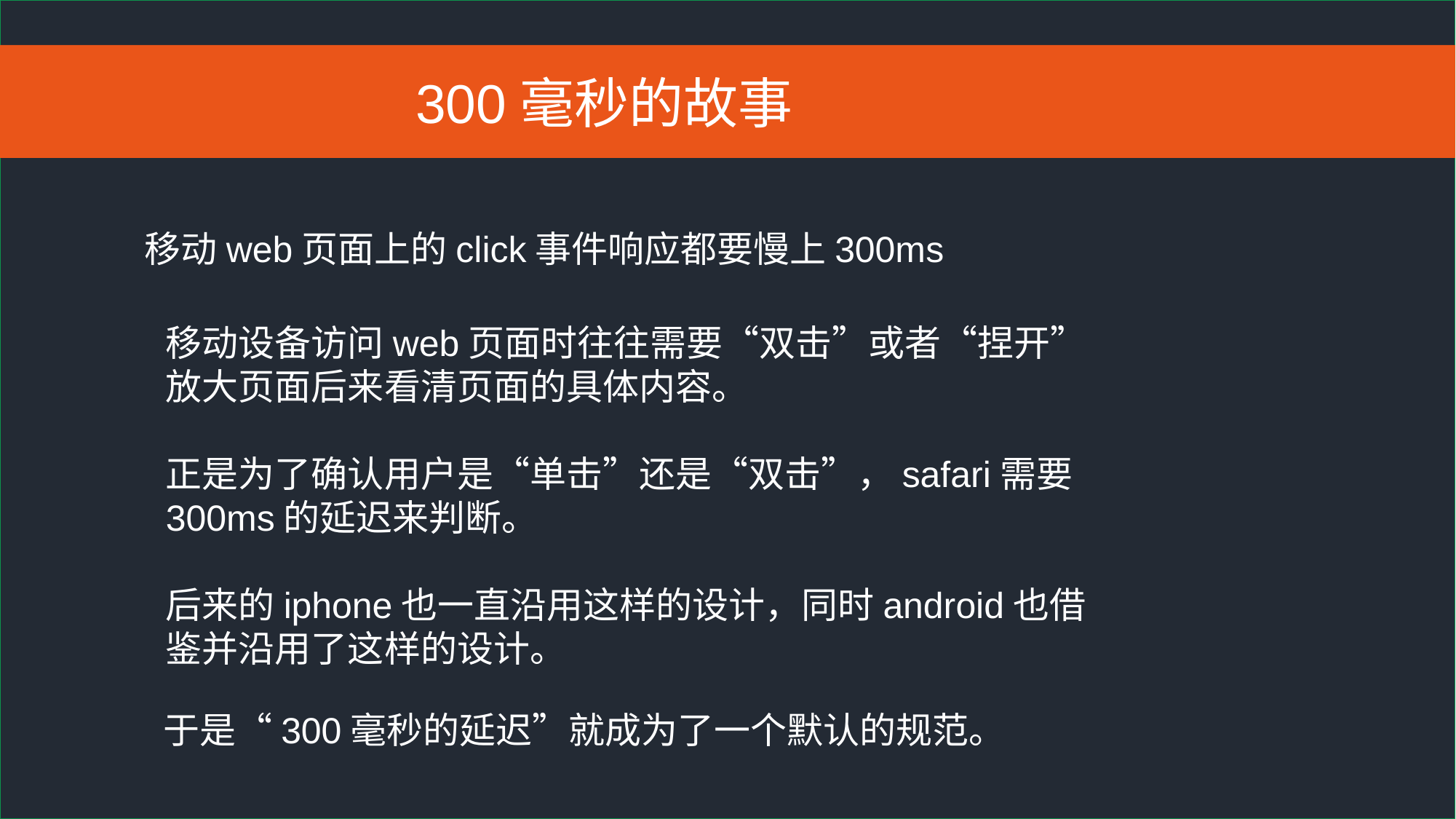

300毫秒的故事
移动web页面上的click事件响应都要慢上300ms
移动设备访问web页面时往往需要“双击”或者“捏开”
放大页面后来看清页面的具体内容。

正是为了确认用户是“单击”还是“双击”，safari需要
300ms的延迟来判断。

后来的iphone也一直沿用这样的设计，同时android也借
鉴并沿用了这样的设计。
于是“300毫秒的延迟”就成为了一个默认的规范。